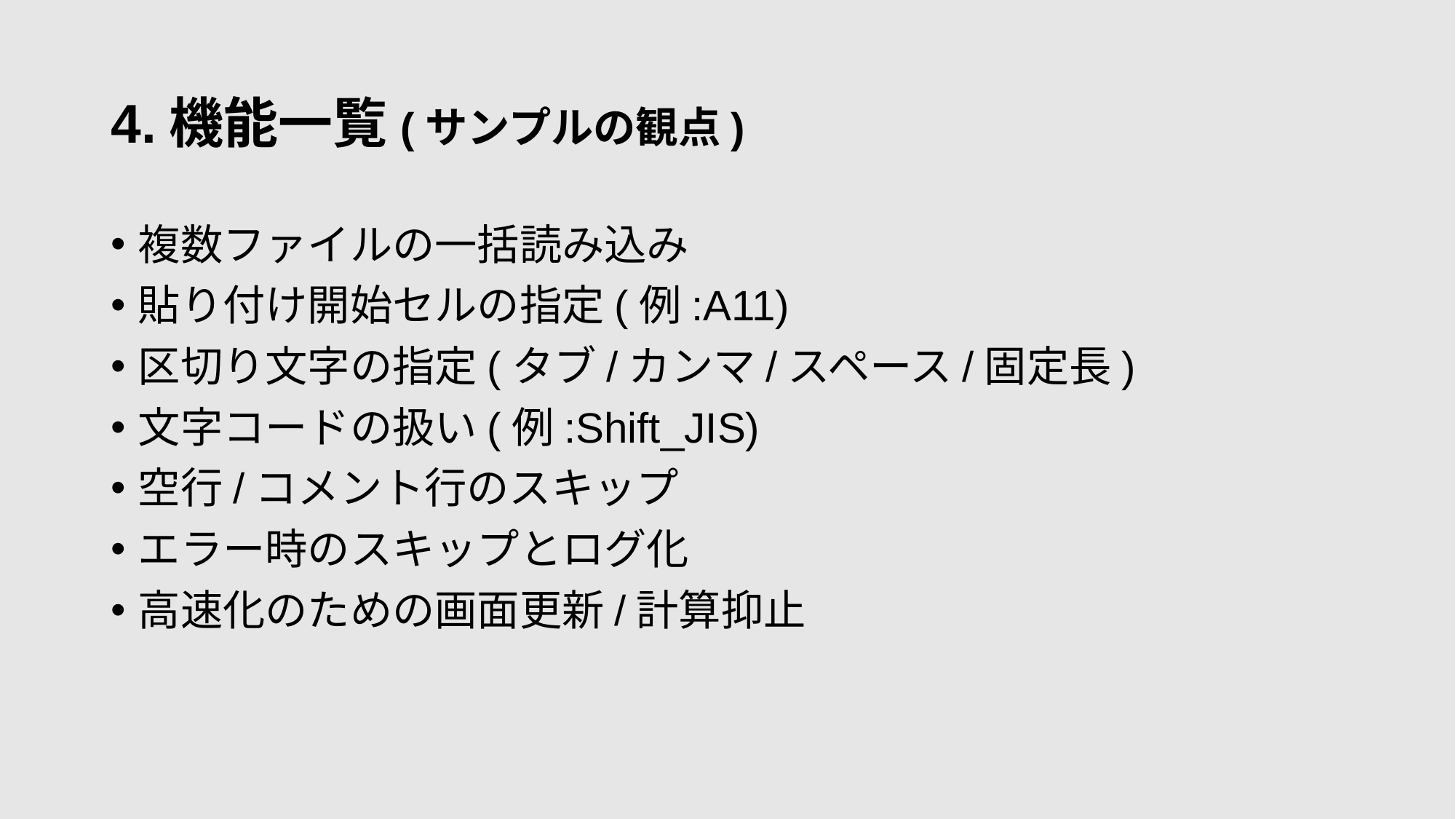

# 4.機能一覧(サンプルの観点)
複数ファイルの一括読み込み
貼り付け開始セルの指定(例:A11)
区切り文字の指定(タブ/カンマ/スペース/固定長)
文字コードの扱い(例:Shift_JIS)
空行/コメント行のスキップ
エラー時のスキップとログ化
高速化のための画面更新/計算抑止